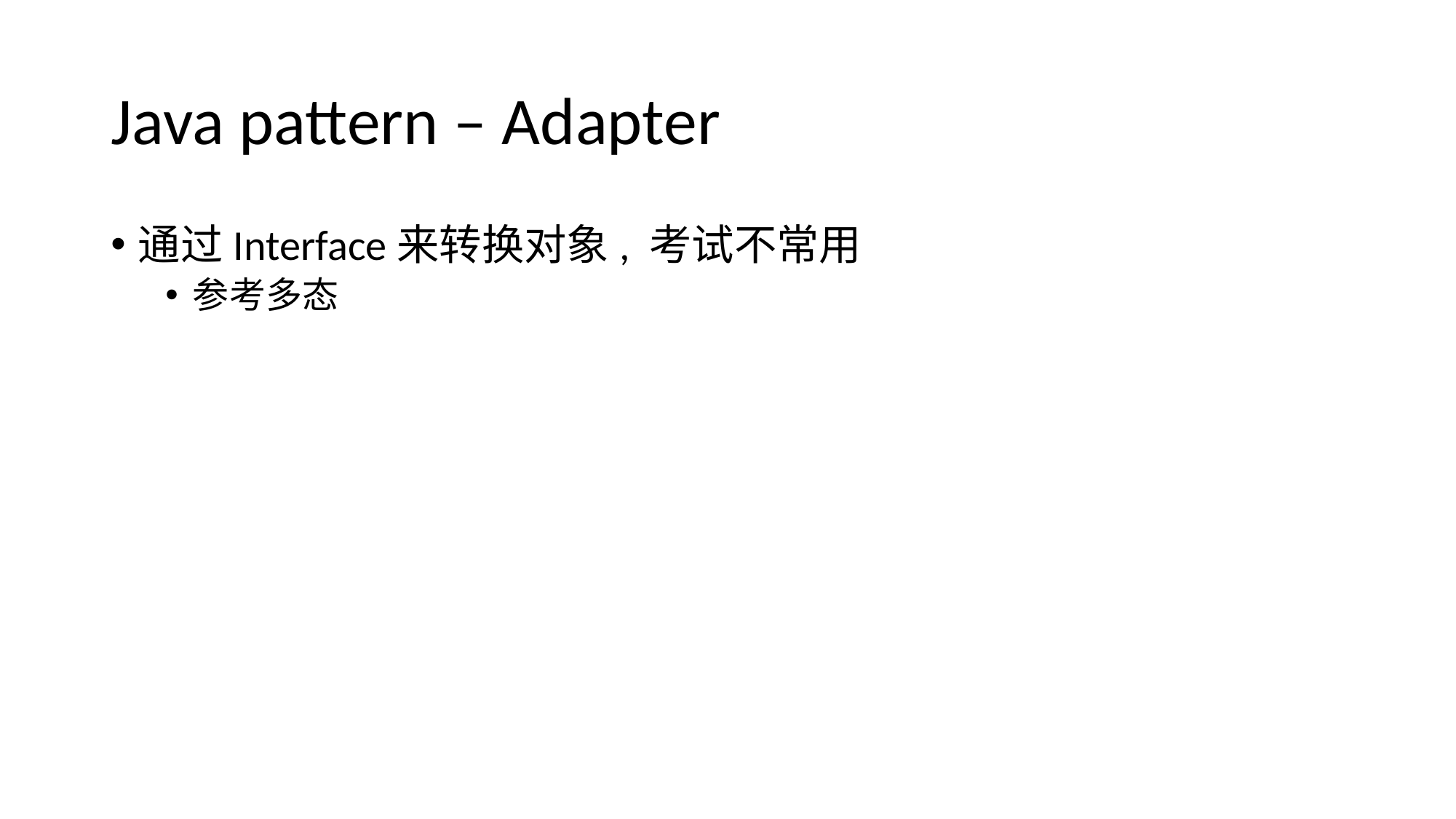

# Java pattern – Adapter
通过Interface来转换对象, 考试不常用
参考多态